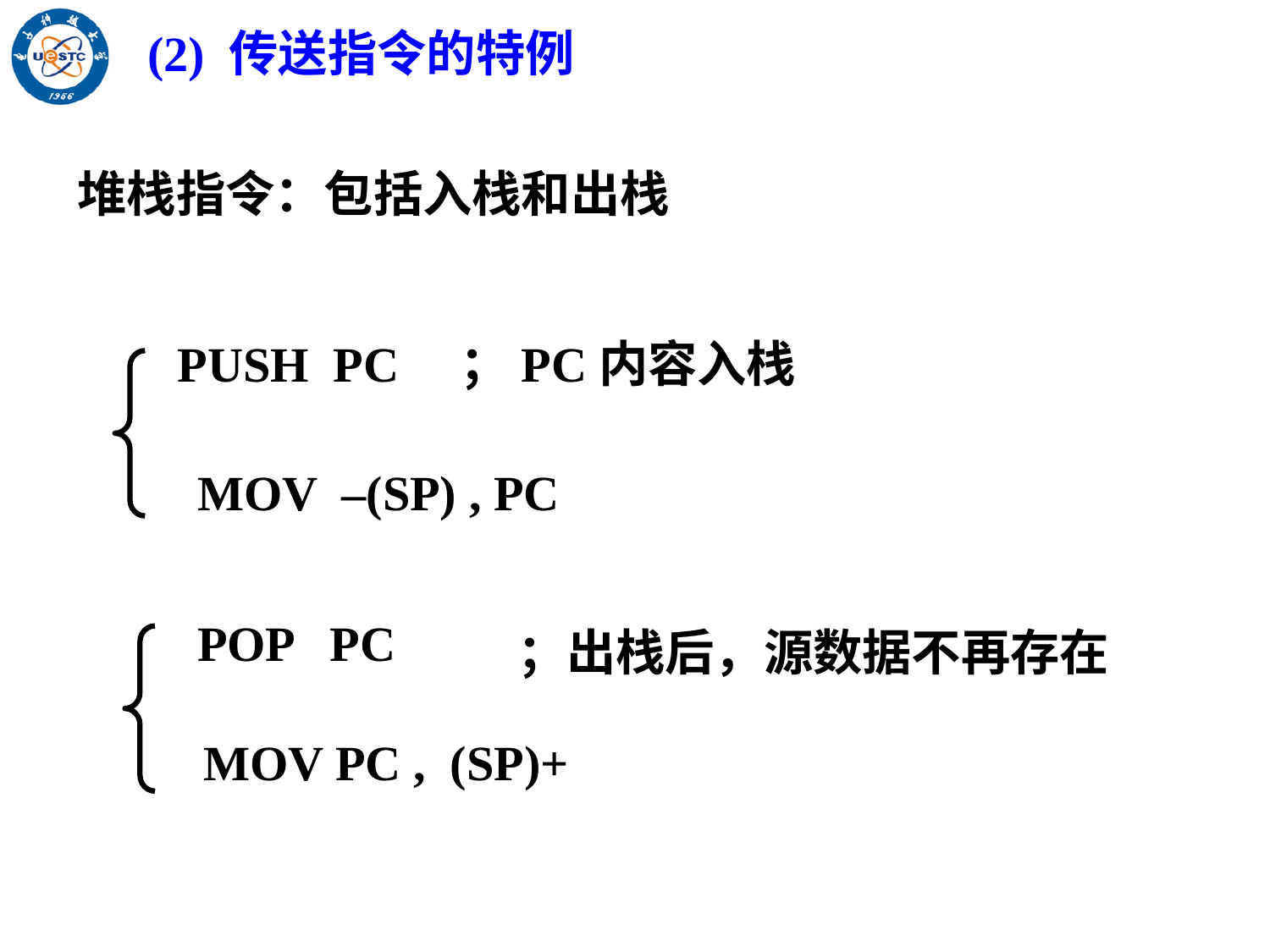

(2) 传送指令的特例
堆栈指令：包括入栈和出栈
PUSH  PC    ；PC内容入栈

MOV  –(SP) , PC
POP   PC
；出栈后，源数据不再存在

MOV PC ,  (SP)+